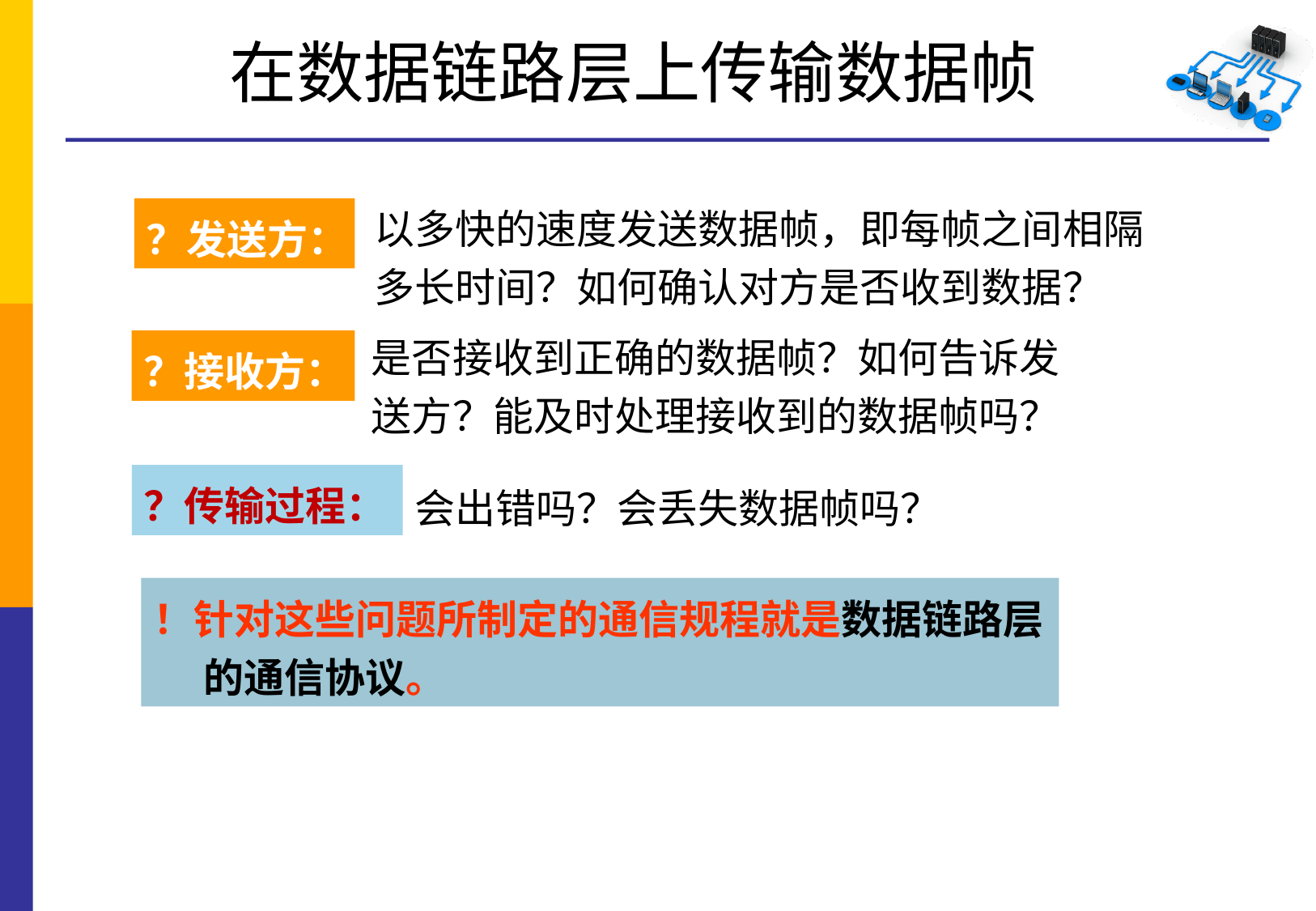

#
在数据链路层上传输数据帧

以多快的速度发送数据帧，即每帧之间相隔多长时间？如何确认对方是否收到数据？
？发送方：
是否接收到正确的数据帧？如何告诉发送方？能及时处理接收到的数据帧吗？
？接收方：
？传输过程：
会出错吗？会丢失数据帧吗？
！针对这些问题所制定的通信规程就是数据链路层的通信协议。